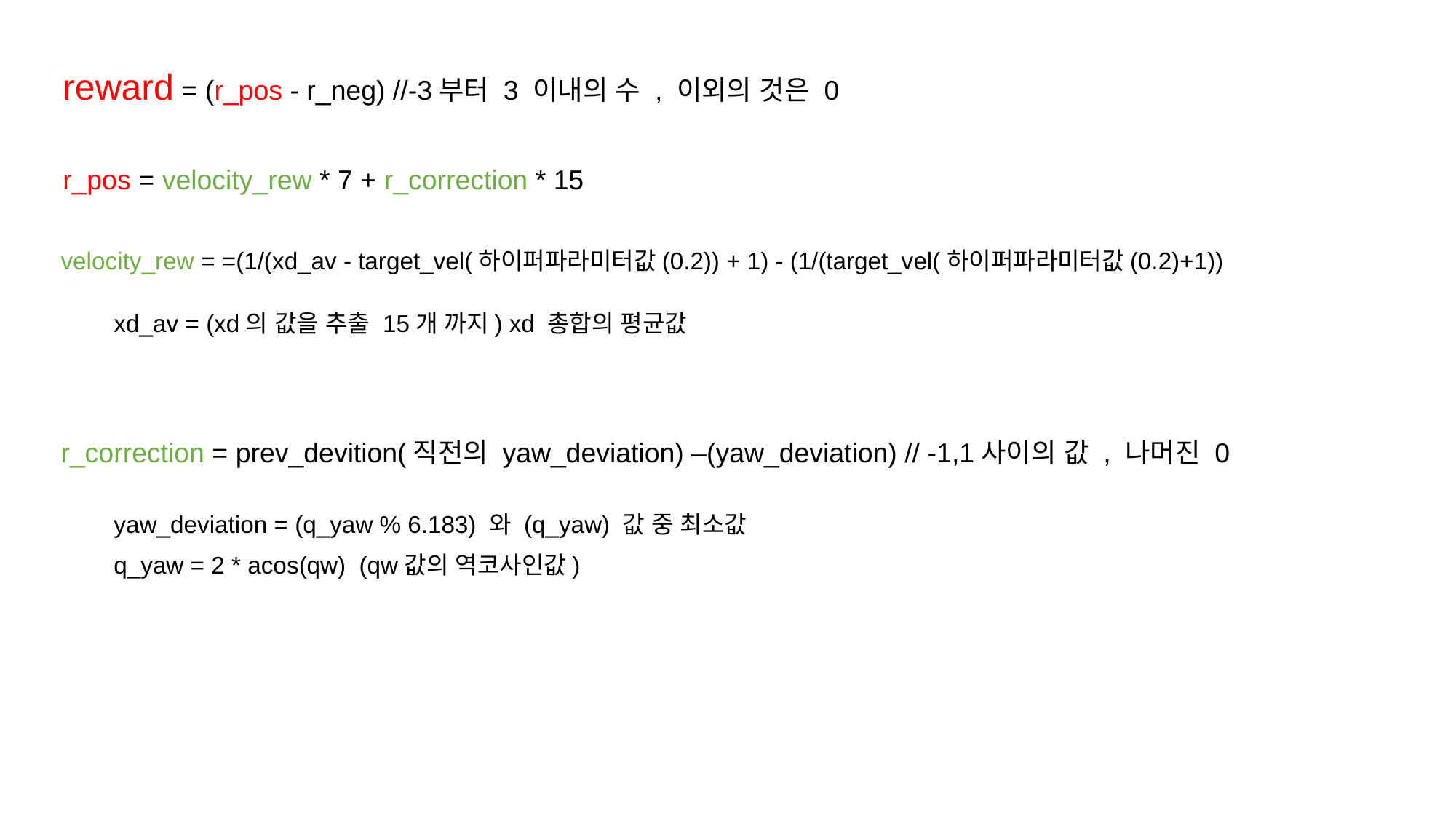

reward = (r_pos - r_neg) //-3부터 3 이내의 수 , 이외의 것은 0

r_pos = velocity_rew * 7 + r_correction * 15

velocity_rew = =(1/(xd_av - target_vel(하이퍼파라미터값(0.2)) + 1) - (1/(target_vel(하이퍼파라미터값(0.2)+1))
xd_av = (xd의 값을 추출 15개 까지) xd 총합의 평균값
r_correction = prev_devition(직전의 yaw_deviation) –(yaw_deviation) // -1,1사이의 값 , 나머진 0
yaw_deviation = (q_yaw % 6.183) 와 (q_yaw) 값 중 최소값
q_yaw = 2 * acos(qw)  (qw값의 역코사인값)